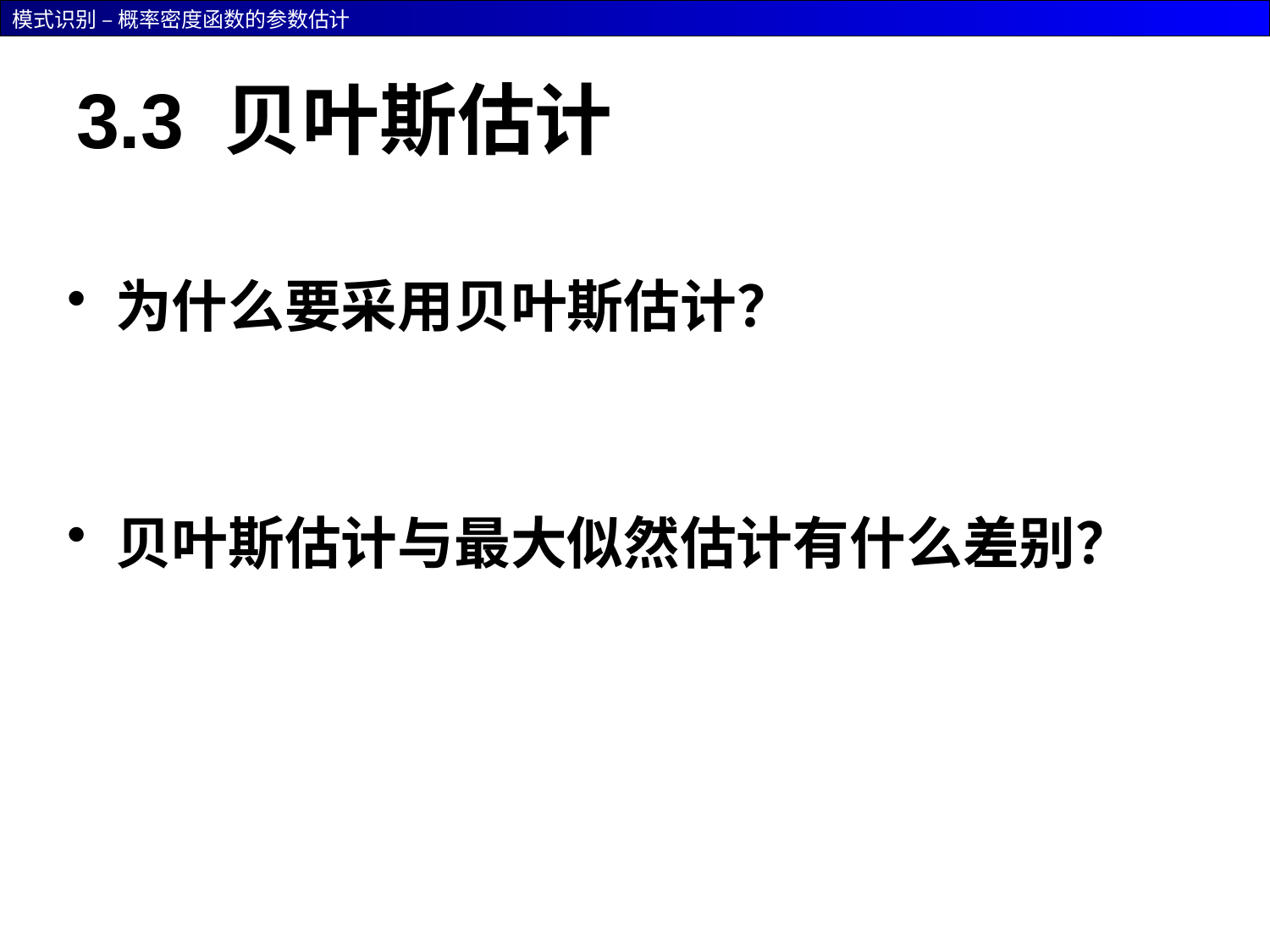

# 3.3 贝叶斯估计
为什么要采用贝叶斯估计？

贝叶斯估计与最大似然估计有什么差别？